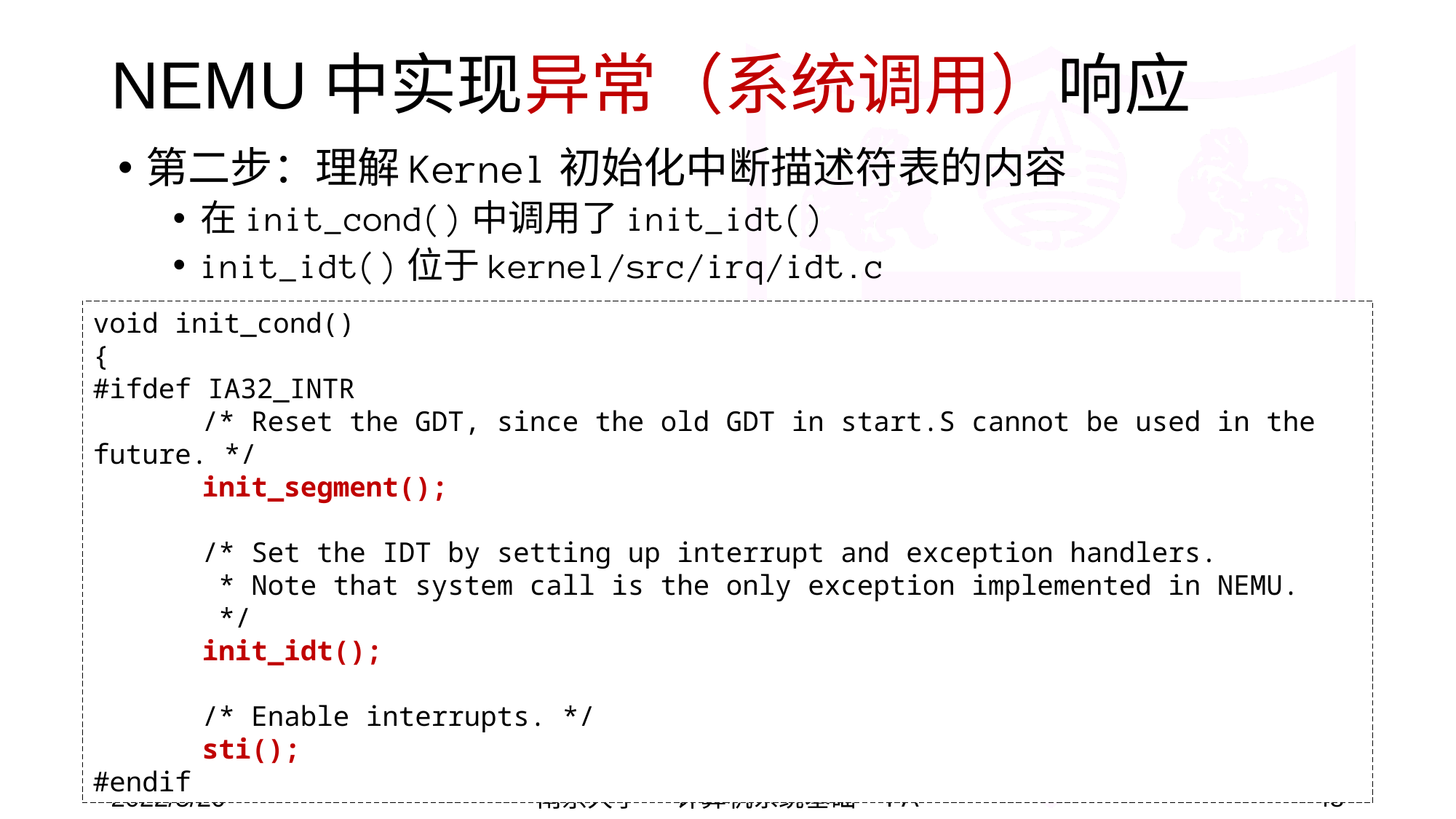

# NEMU中实现异常（系统调用）响应
第二步：理解Kernel初始化中断描述符表的内容
在init_cond()中调用了init_idt()
init_idt()位于kernel/src/irq/idt.c
void init_cond()
{
#ifdef IA32_INTR
	/* Reset the GDT, since the old GDT in start.S cannot be used in the future. */
	init_segment();

	/* Set the IDT by setting up interrupt and exception handlers.
	 * Note that system call is the only exception implemented in NEMU.
	 */
	init_idt();

	/* Enable interrupts. */
	sti();
#endif
2022/5/20
南京大学 - 计算机系统基础 - PA
48